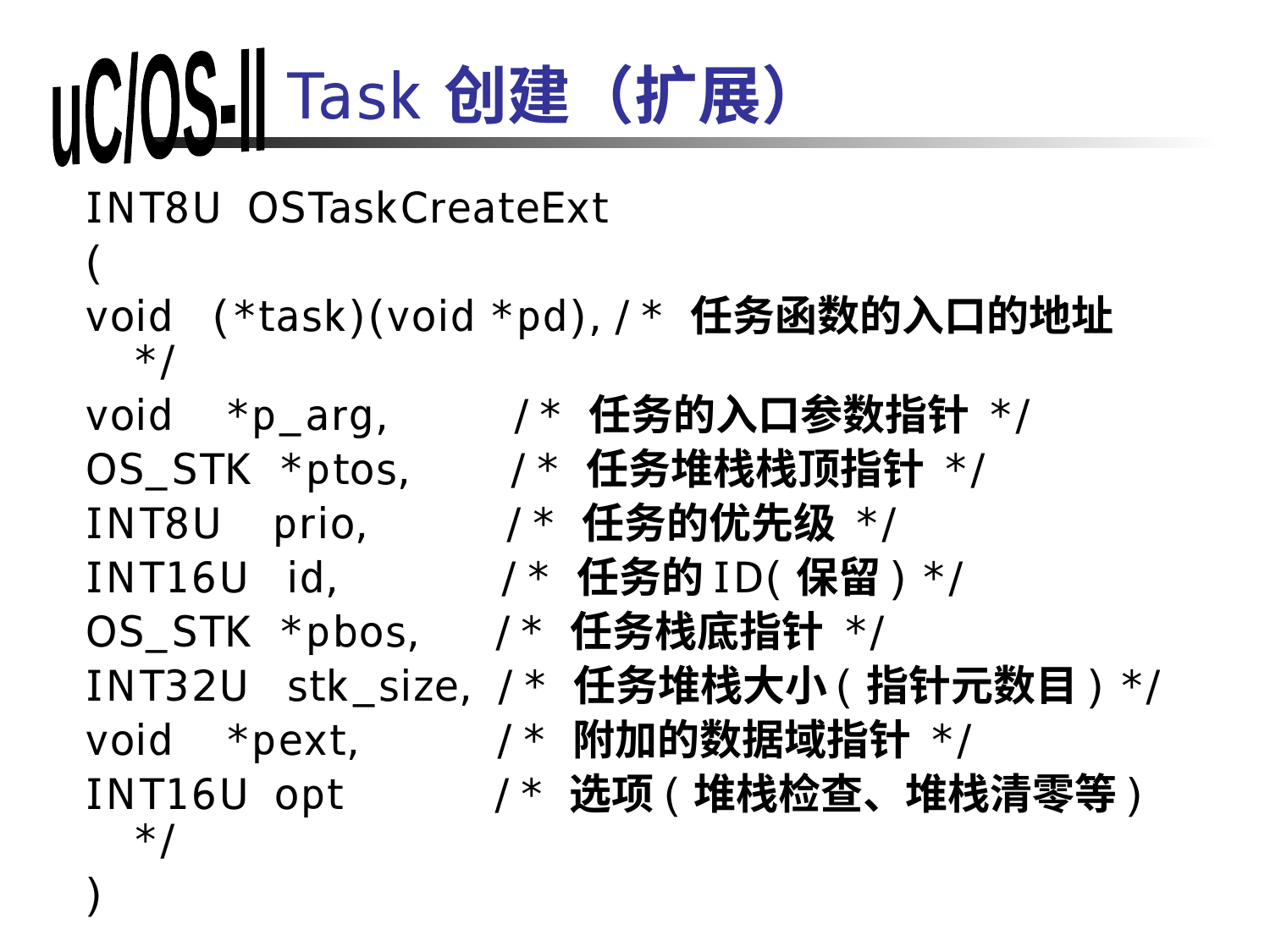

# Task创建（扩展）
INT8U  OSTaskCreateExt
(
void   (*task)(void *pd), /* 任务函数的入口的地址 */
void    *p_arg,          /* 任务的入口参数指针 */
OS_STK  *ptos,        /* 任务堆栈栈顶指针 */
INT8U    prio,           /* 任务的优先级 */
INT16U   id,             /* 任务的ID(保留) */
OS_STK  *pbos,      /* 任务栈底指针 */
INT32U   stk_size,  /* 任务堆栈大小(指针元数目) */
void    *pext,           /* 附加的数据域指针 */
INT16U  opt            /* 选项(堆栈检查、堆栈清零等) */
)